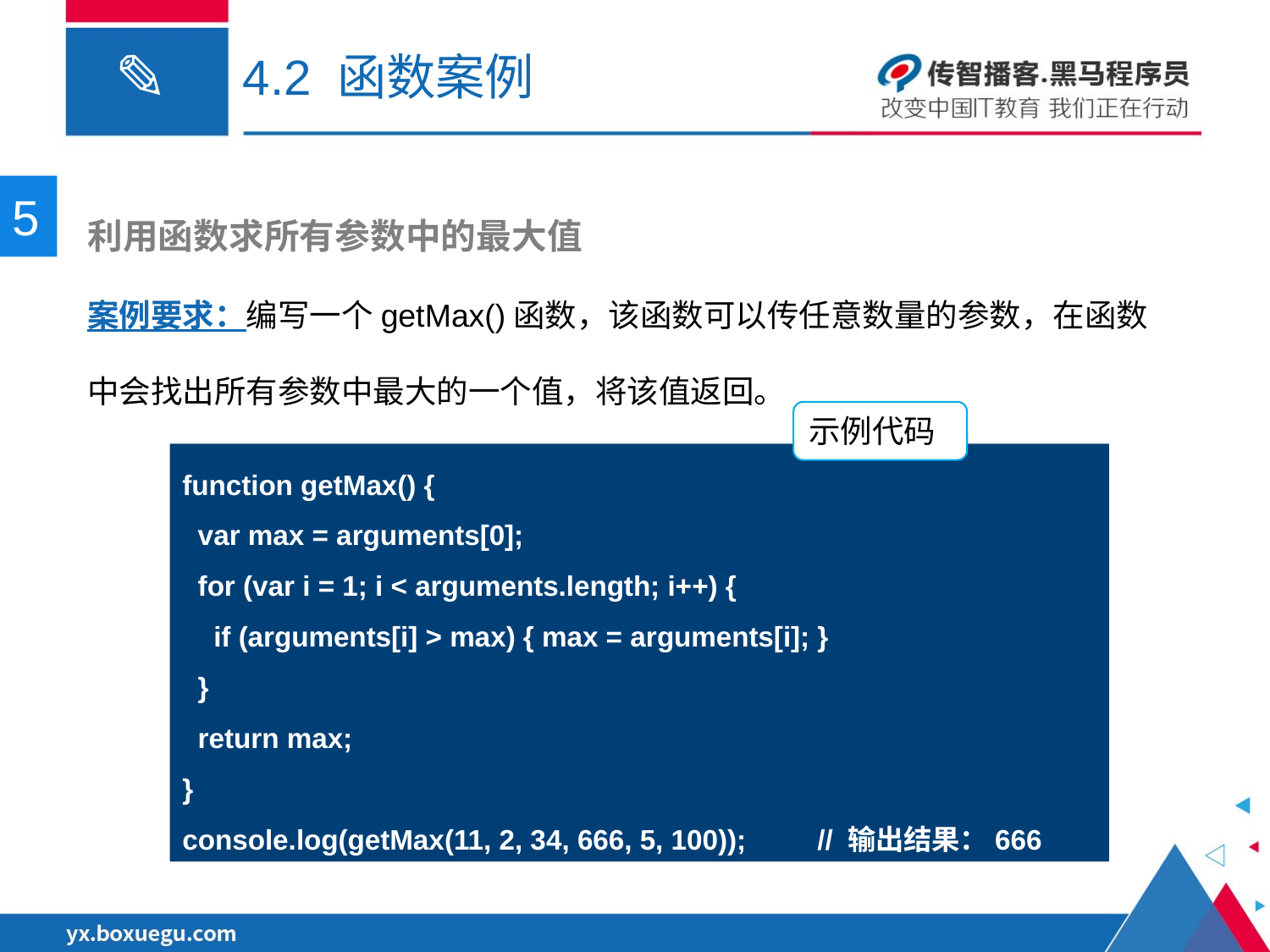

# 4.2 函数案例

5
  利用函数求所有参数中的最大值
案例要求：编写一个getMax()函数，该函数可以传任意数量的参数，在函数中会找出所有参数中最大的一个值，将该值返回。
示例代码
function getMax() {
  var max = arguments[0];
  for (var i = 1; i < arguments.length; i++) {
    if (arguments[i] > max) { max = arguments[i]; }
  }
  return max;
}
console.log(getMax(11, 2, 34, 666, 5, 100));	// 输出结果：666